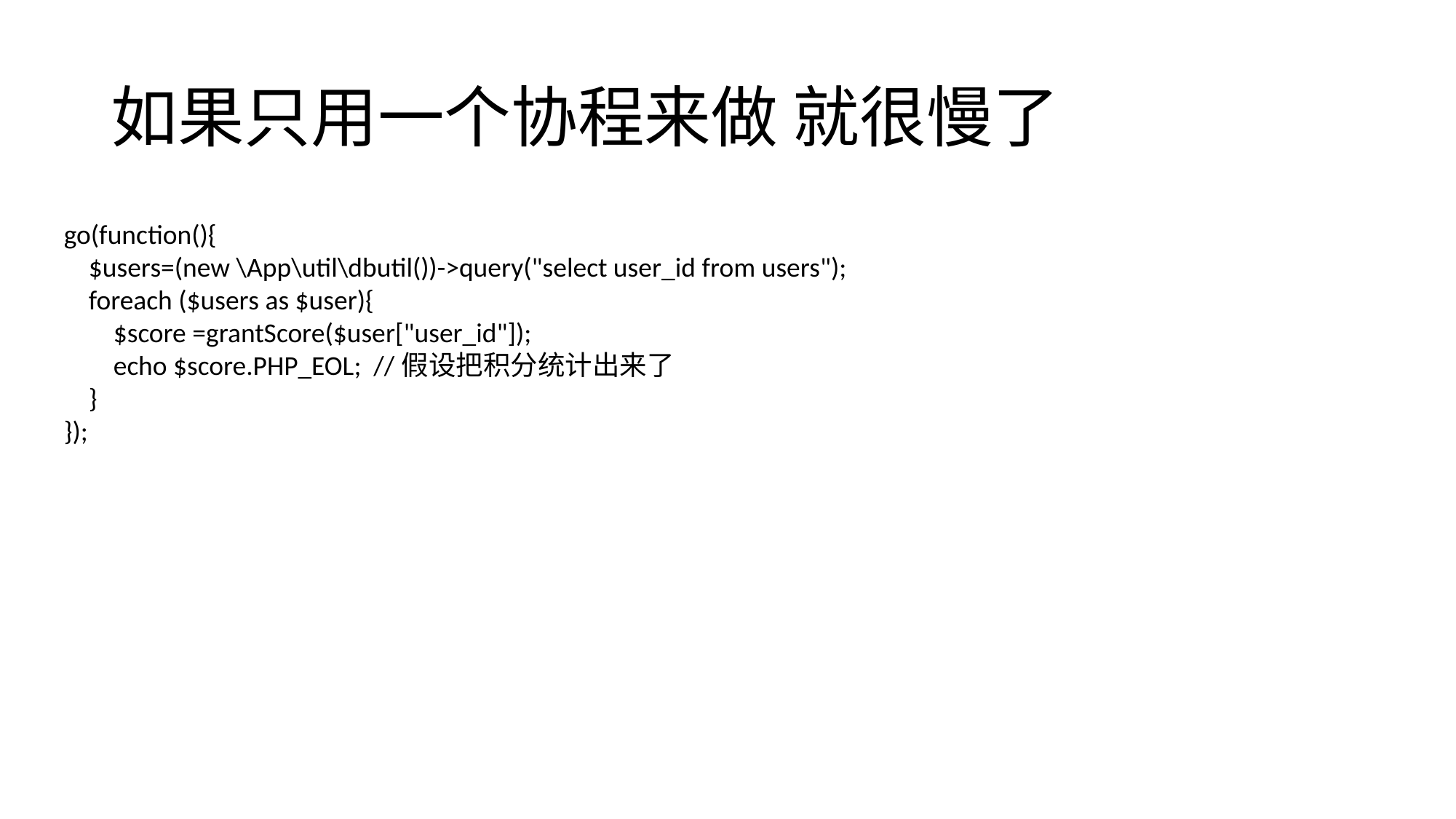

# 如果只用一个协程来做 就很慢了
go(function(){
    $users=(new \App\util\dbutil())->query("select user_id from users");
    foreach ($users as $user){
        $score =grantScore($user["user_id"]);
        echo $score.PHP_EOL;  //假设把积分统计出来了
    }
});